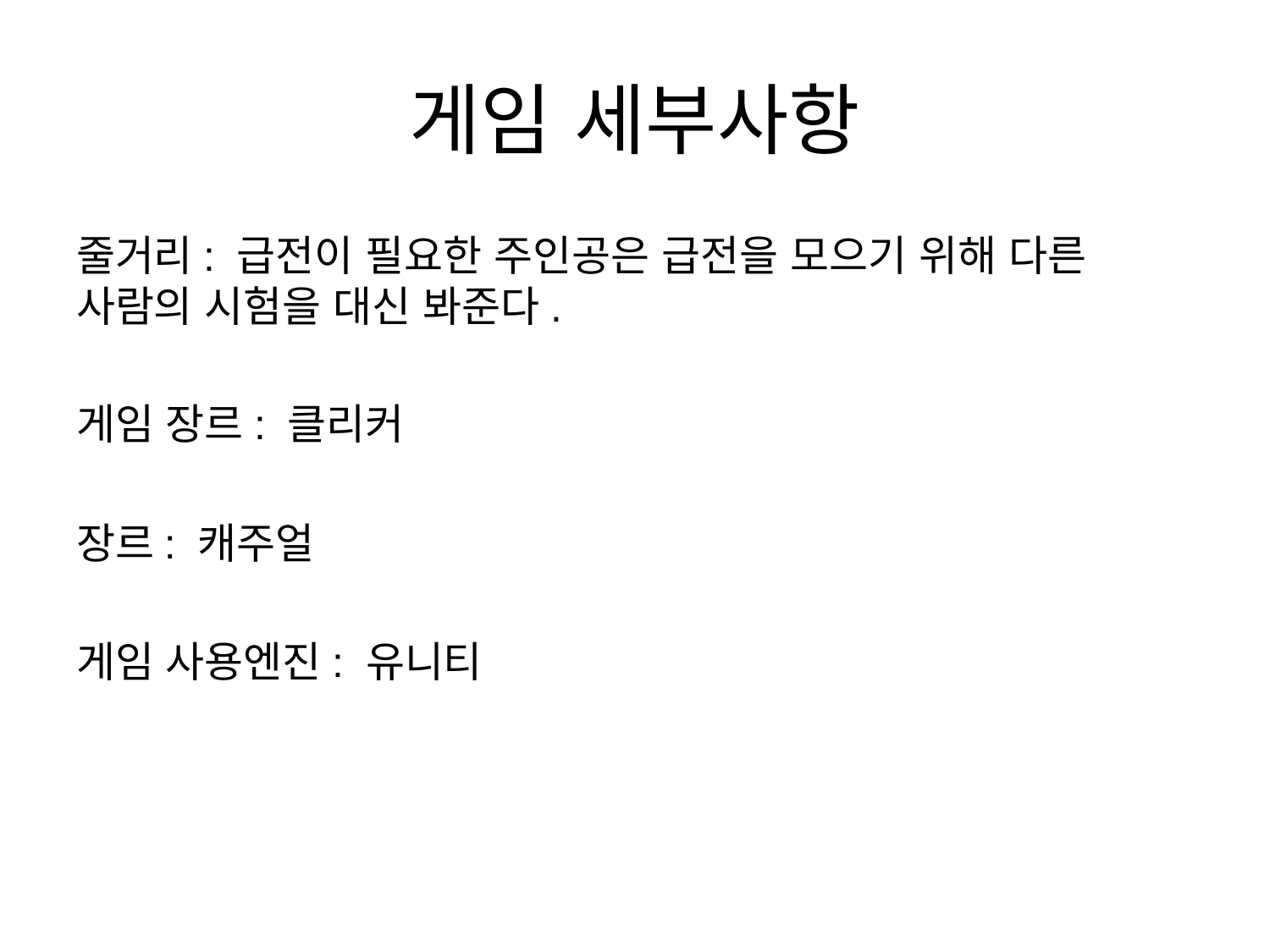

# 게임 세부사항
줄거리: 급전이 필요한 주인공은 급전을 모으기 위해 다른 사람의 시험을 대신 봐준다.

게임 장르: 클리커

장르: 캐주얼

게임 사용엔진: 유니티